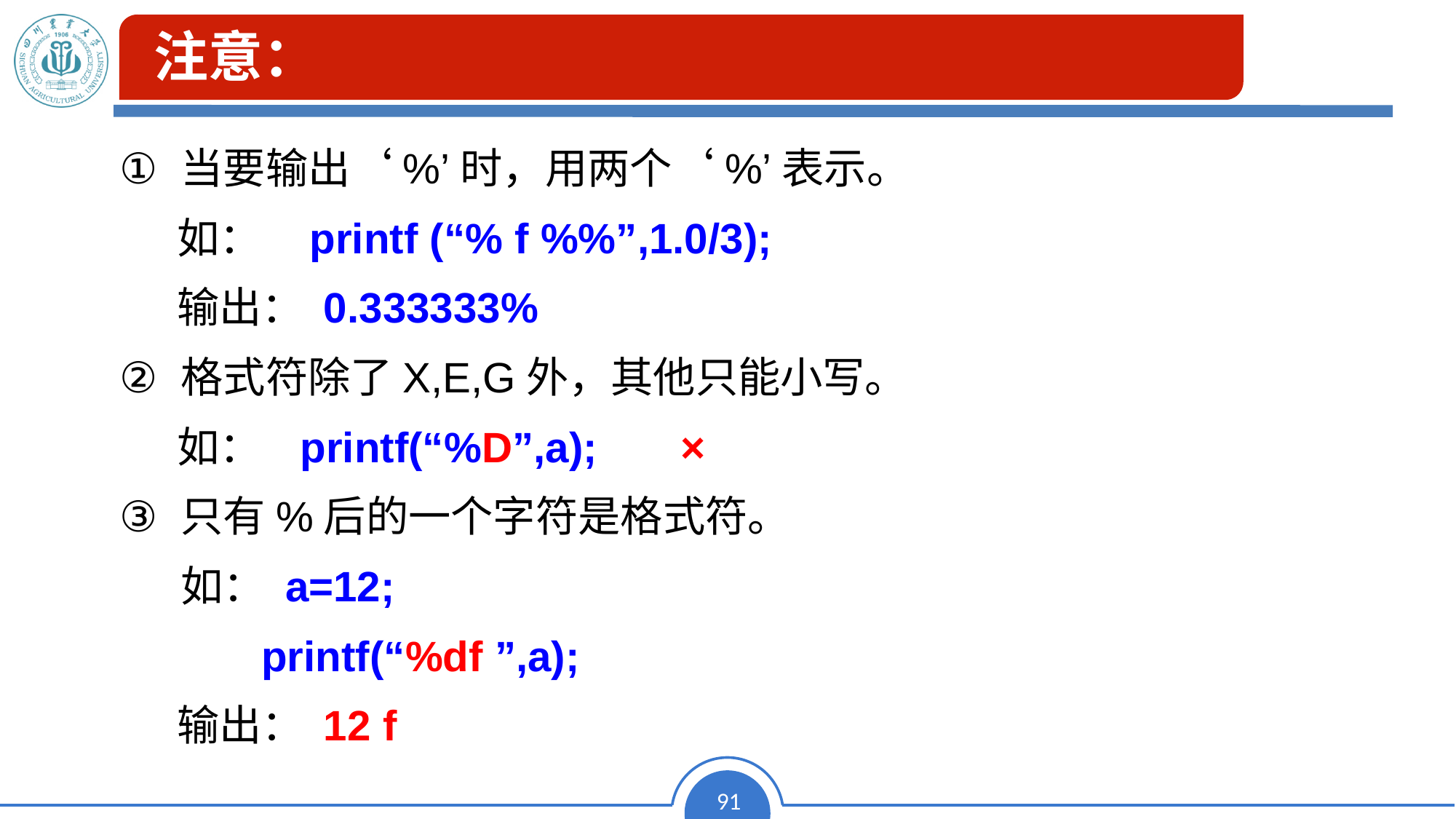

注意：
当要输出‘%’时，用两个‘%’表示。
     如：    printf (“% f %%”,1.0/3);
     输出： 0.333333%
格式符除了X,E,G外，其他只能小写。
     如：   printf(“%D”,a);       ×
只有%后的一个字符是格式符。
	如： a=12;
            printf(“%df ”,a);
     输出： 12 f